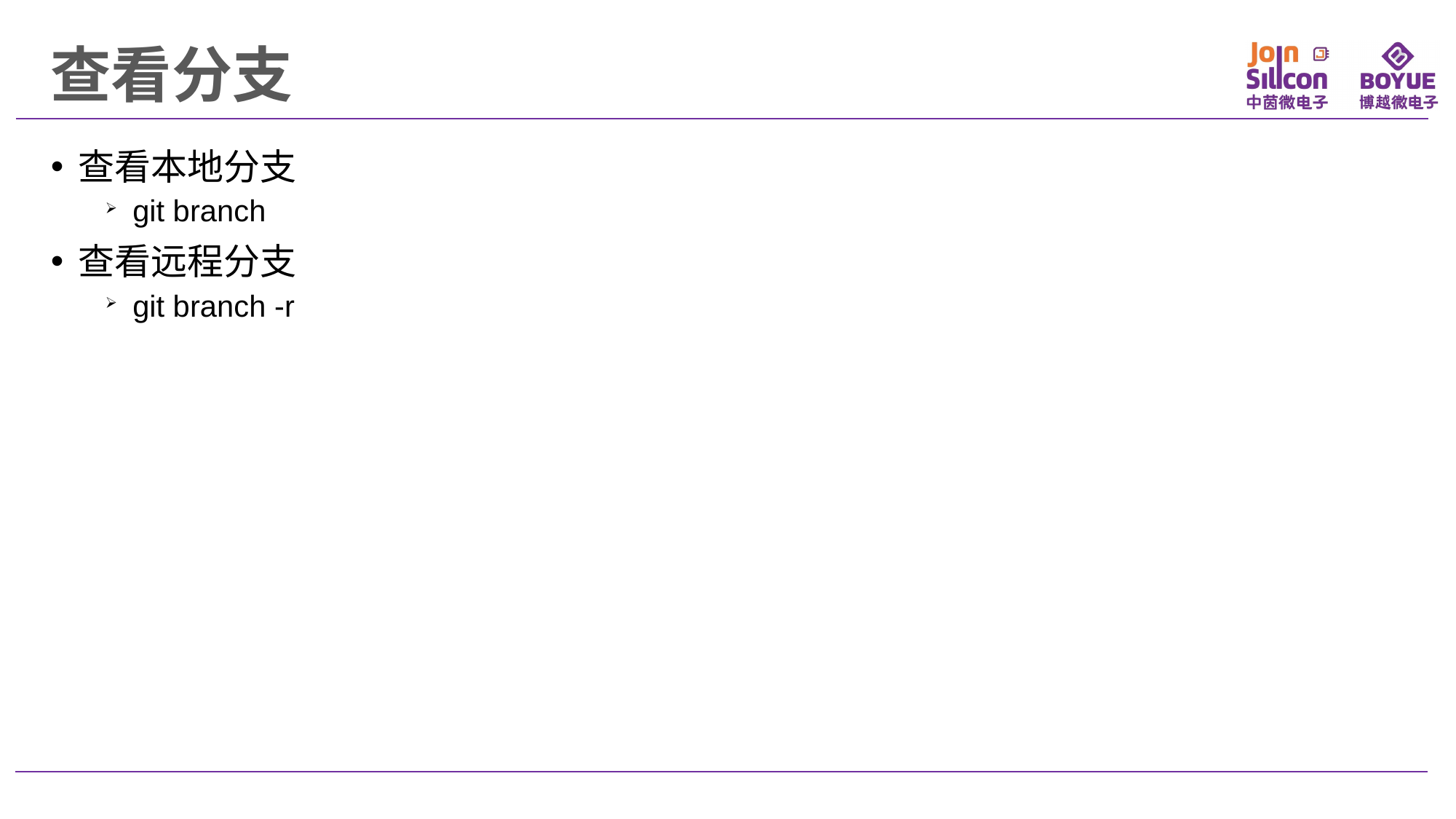

查看分支
查看本地分支
git branch
查看远程分支
git branch -r